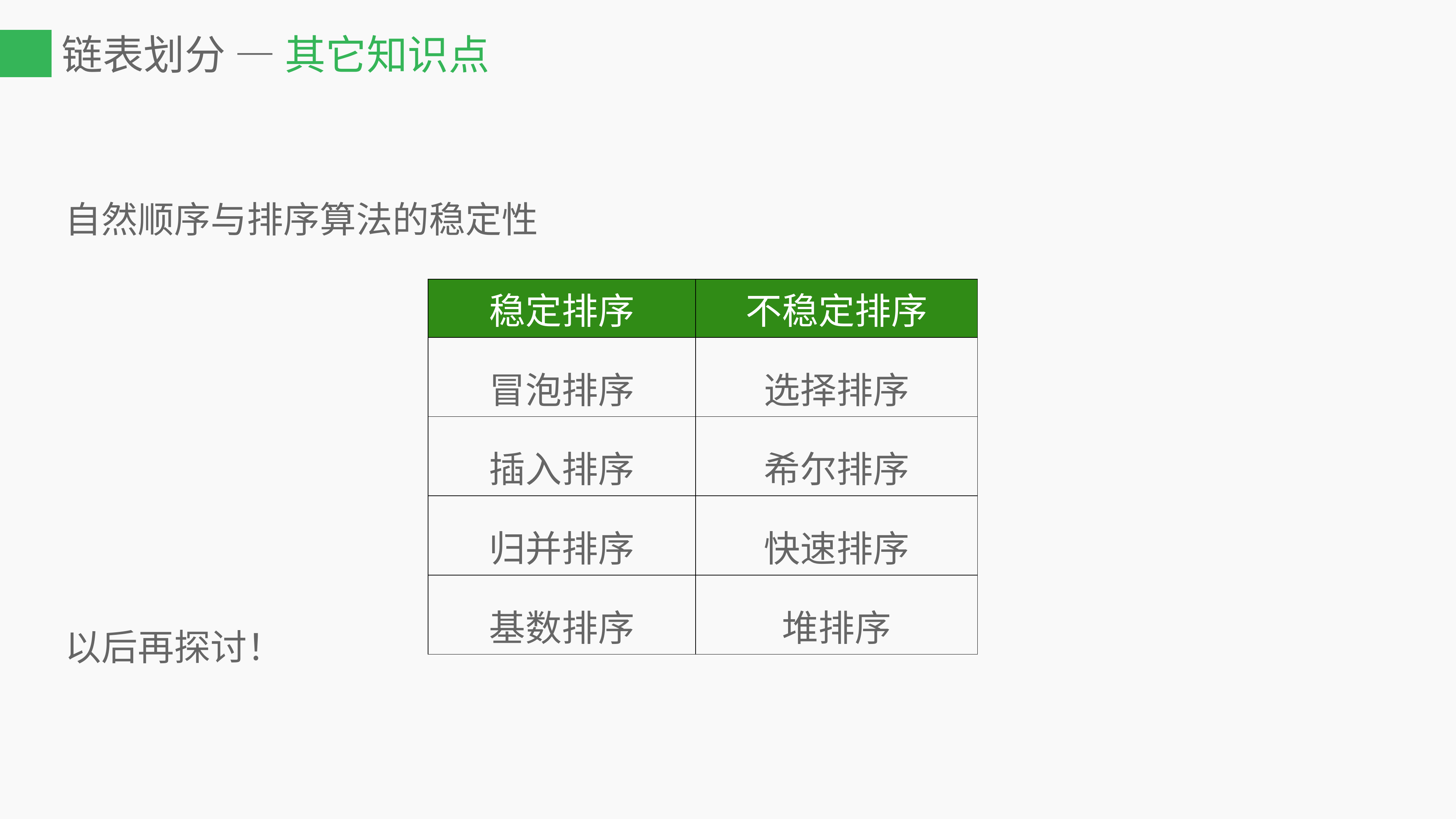

# 链表划分 — 其它知识点
自然顺序与排序算法的稳定性

以后再探讨！
| 稳定排序 | 不稳定排序 |
| --- | --- |
| 冒泡排序 | 选择排序 |
| 插入排序 | 希尔排序 |
| 归并排序 | 快速排序 |
| 基数排序 | 堆排序 |